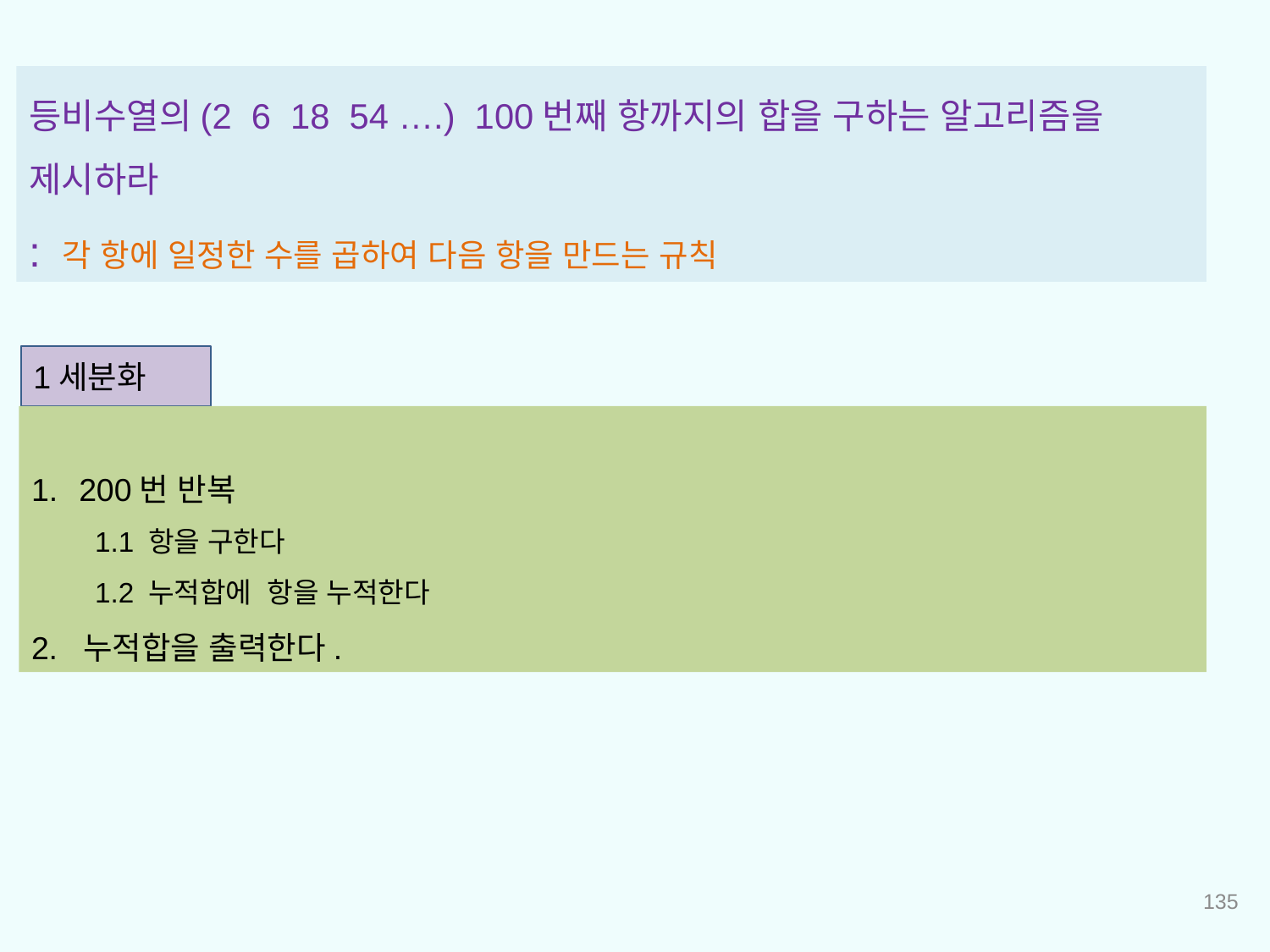

등비수열의(2  6  18  54 ….)  100번째 항까지의 합을 구하는 알고리즘을 제시하라
: 각 항에 일정한 수를 곱하여 다음 항을 만드는 규칙
1세분화

200번 반복
1.1 항을 구한다
1.2 누적합에  항을 누적한다
2.  누적합을 출력한다.
135